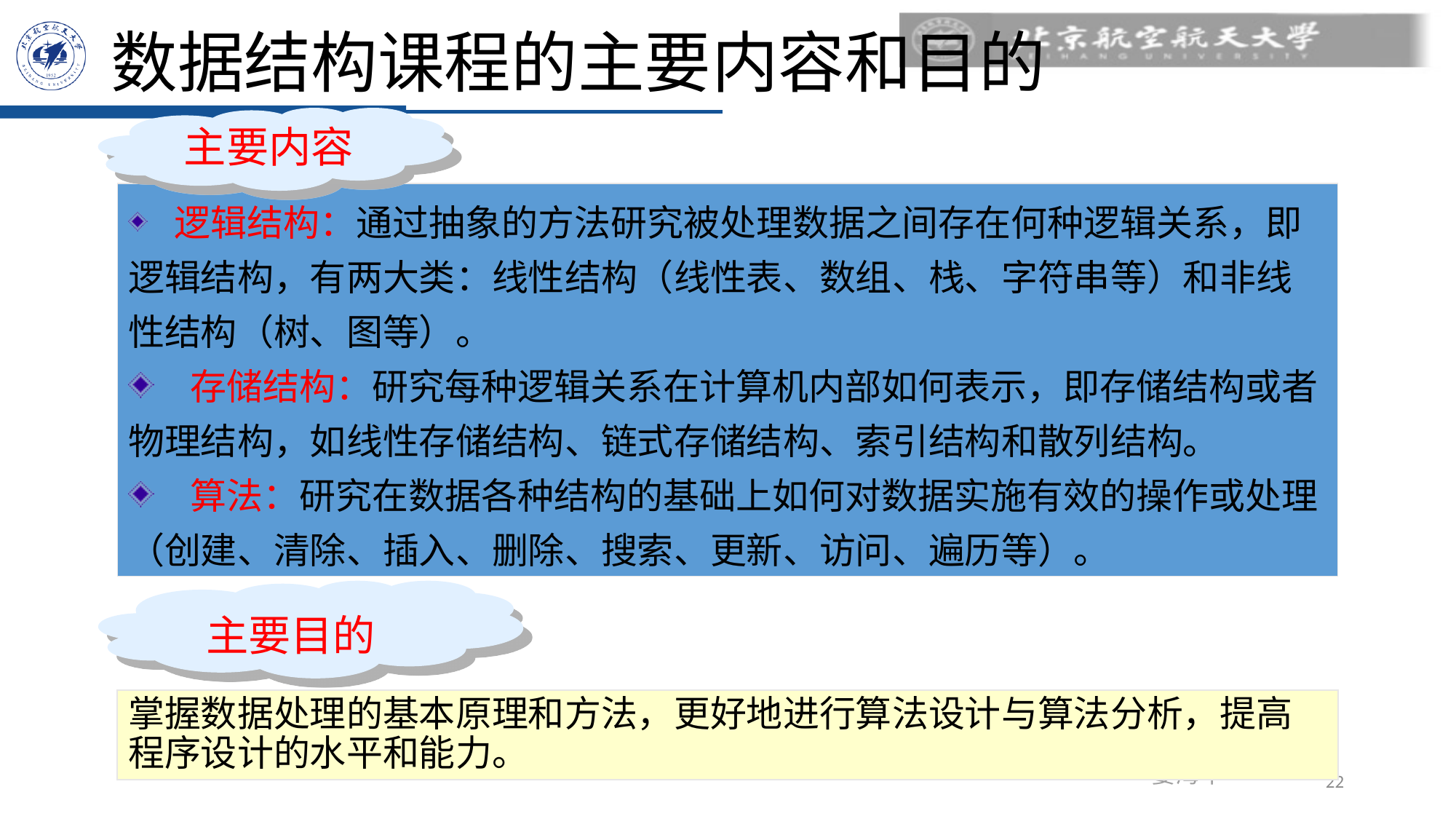

# 数据结构课程的主要内容和目的

主要内容
　逻辑结构：通过抽象的方法研究被处理数据之间存在何种逻辑关系，即逻辑结构，有两大类：线性结构（线性表、数组、栈、字符串等）和非线性结构（树、图等）。
　存储结构：研究每种逻辑关系在计算机内部如何表示，即存储结构或者物理结构，如线性存储结构、链式存储结构、索引结构和散列结构。
　算法：研究在数据各种结构的基础上如何对数据实施有效的操作或处理（创建、清除、插入、删除、搜索、更新、访问、遍历等）。

主要目的
掌握数据处理的基本原理和方法，更好地进行算法设计与算法分析，提高程序设计的水平和能力。
22